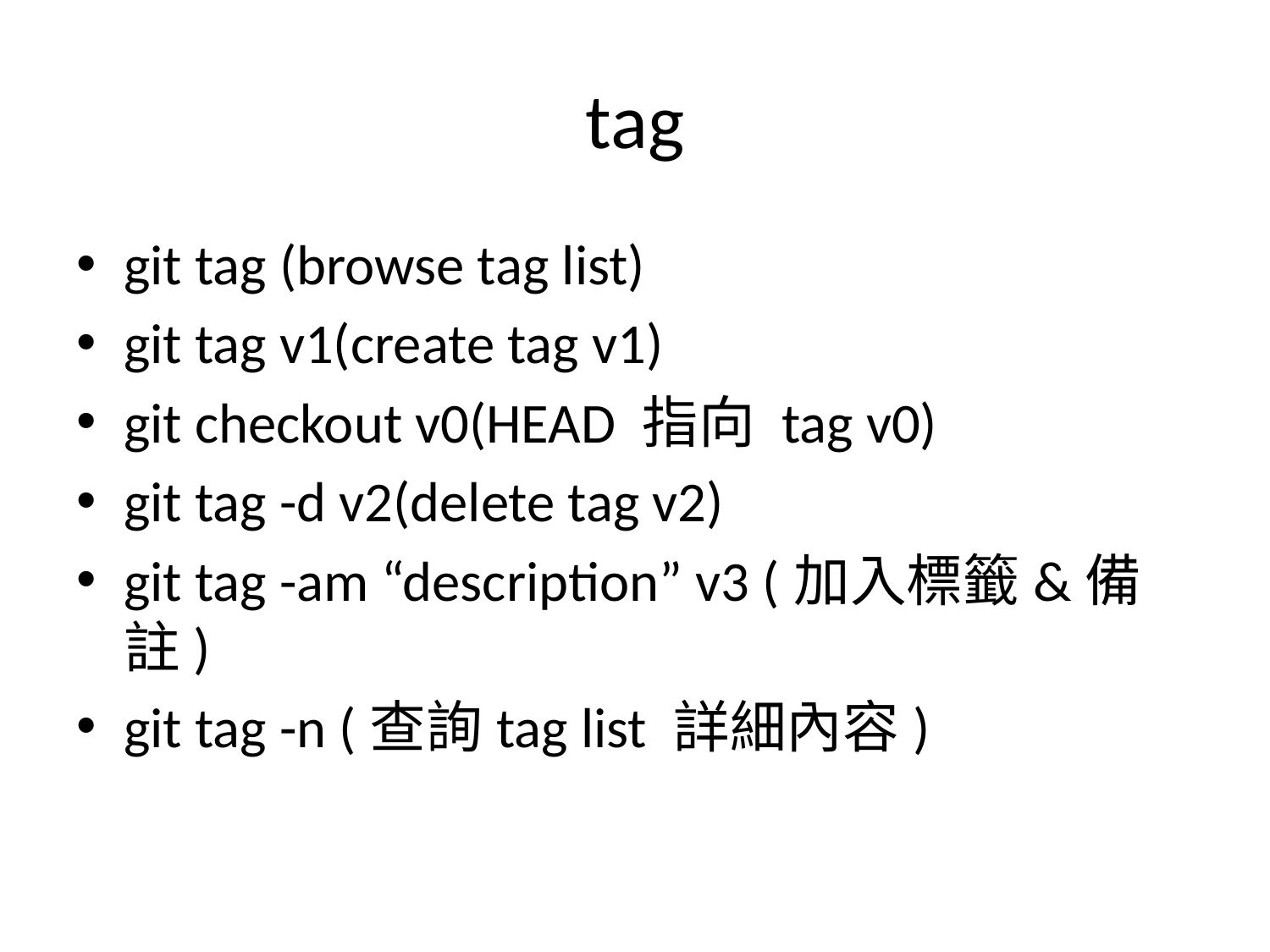

# tag
git tag (browse tag list)
git tag v1(create tag v1)
git checkout v0(HEAD 指向 tag v0)
git tag -d v2(delete tag v2)
git tag -am “description” v3 (加入標籤&備註)
git tag -n (查詢tag list 詳細內容)